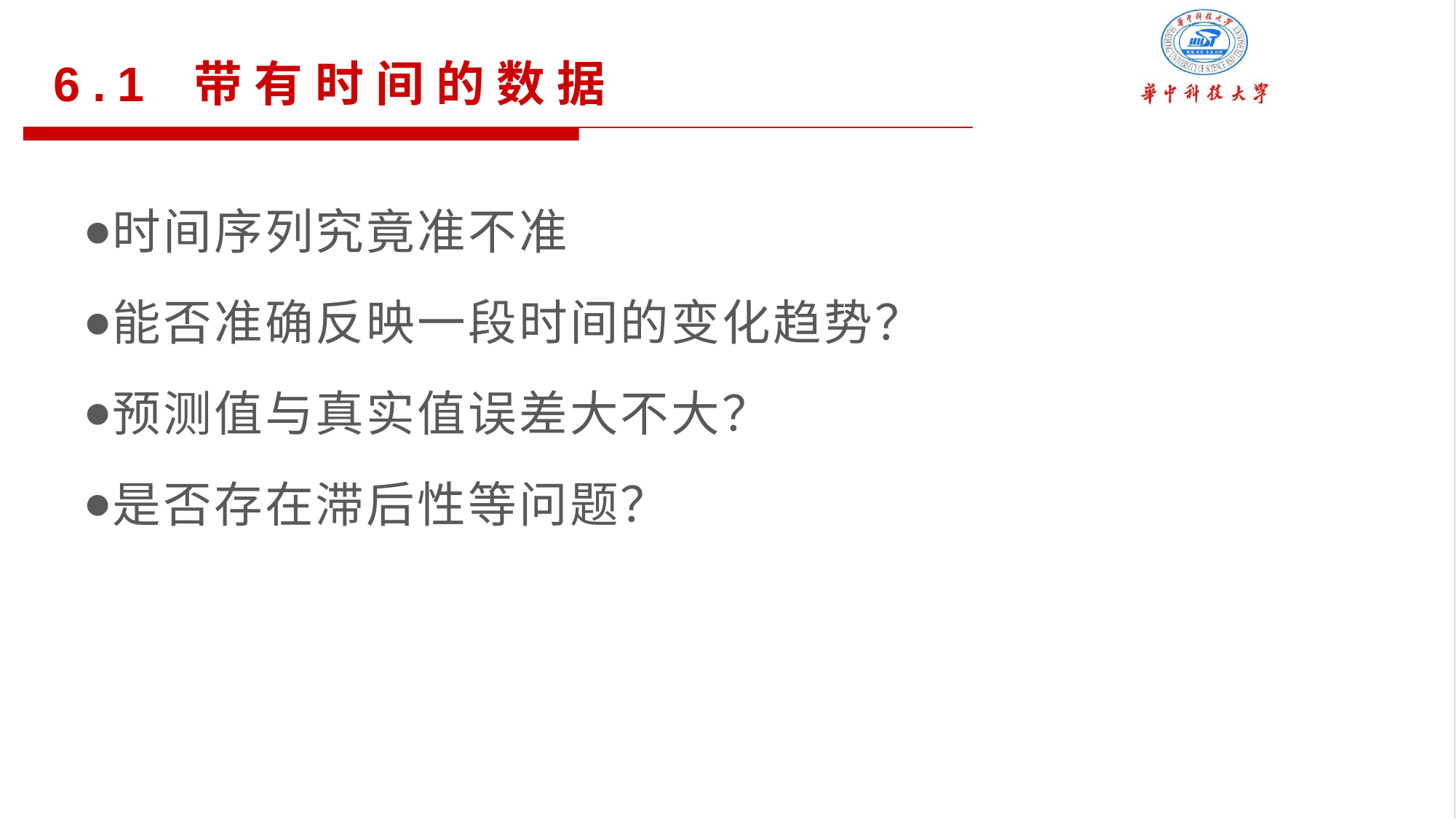

6.1 带有时间的数据

时间序列究竟准不准
能否准确反映一段时间的变化趋势？
预测值与真实值误差大不大？
是否存在滞后性等问题？